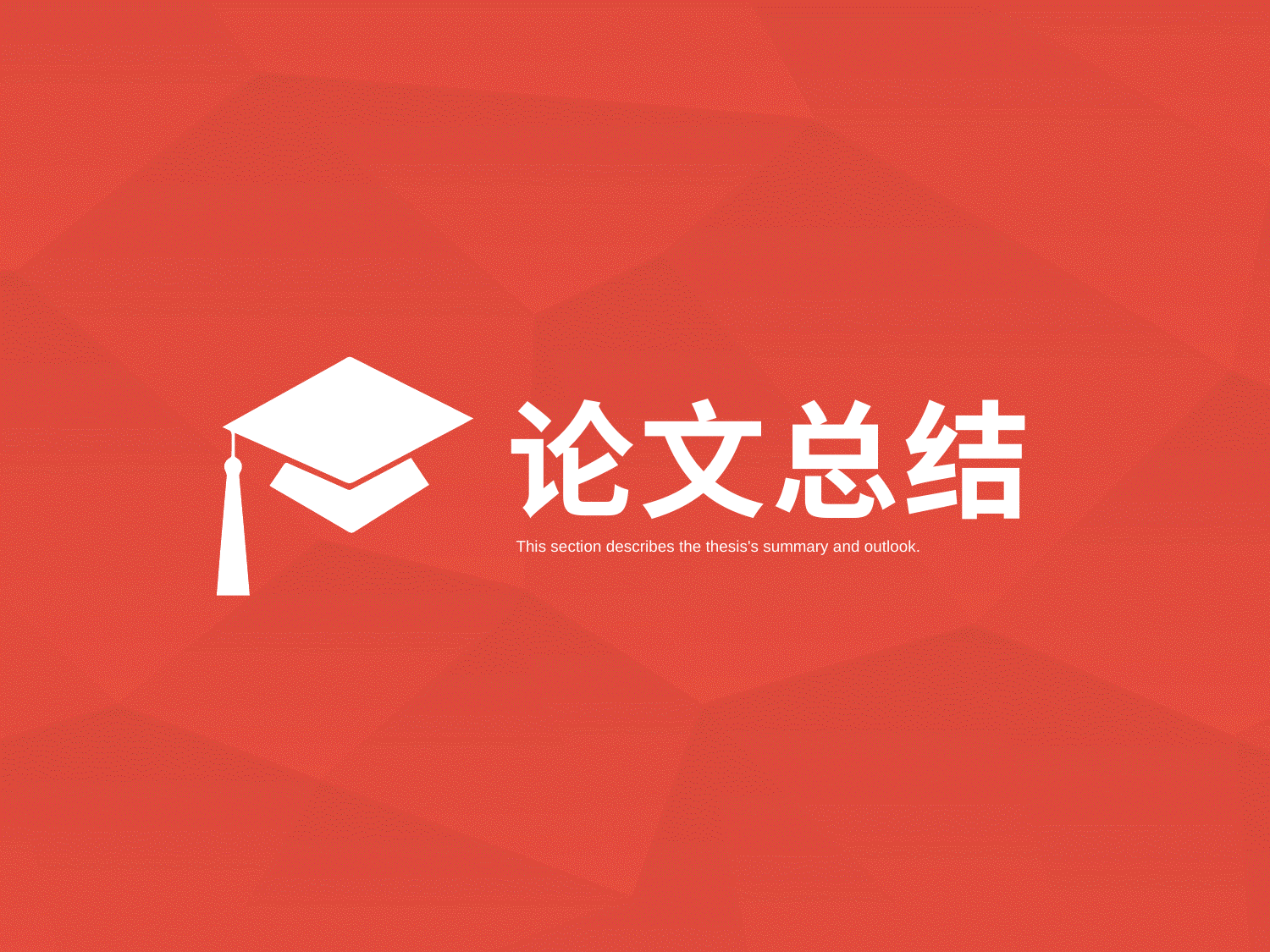

论文总结
This section describes the thesis's summary and outlook.